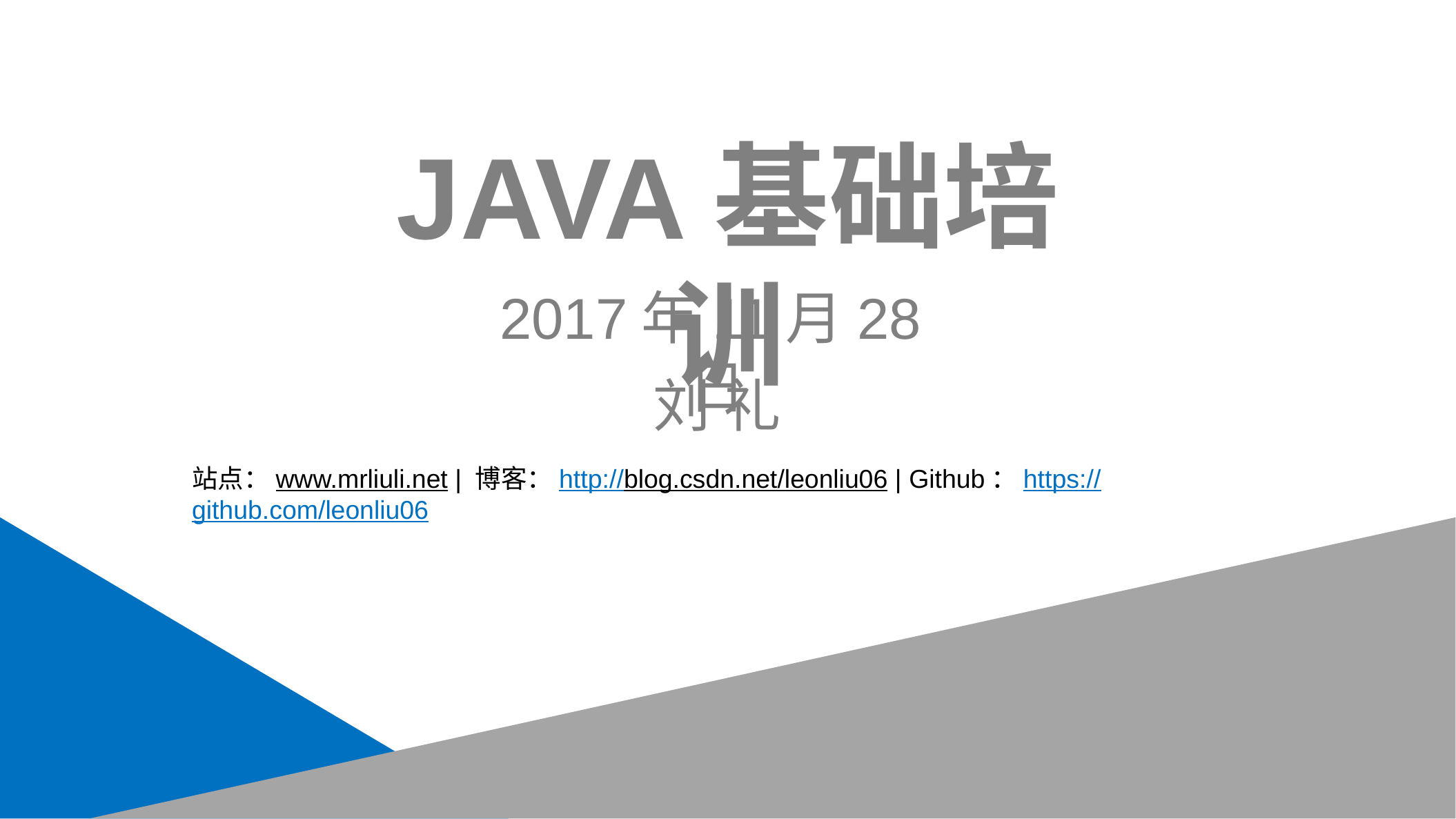

JAVA基础培训
2017年11月28日
刘 礼
站点：www.mrliuli.net | 博客：http://blog.csdn.net/leonliu06 | Github：https://github.com/leonliu06